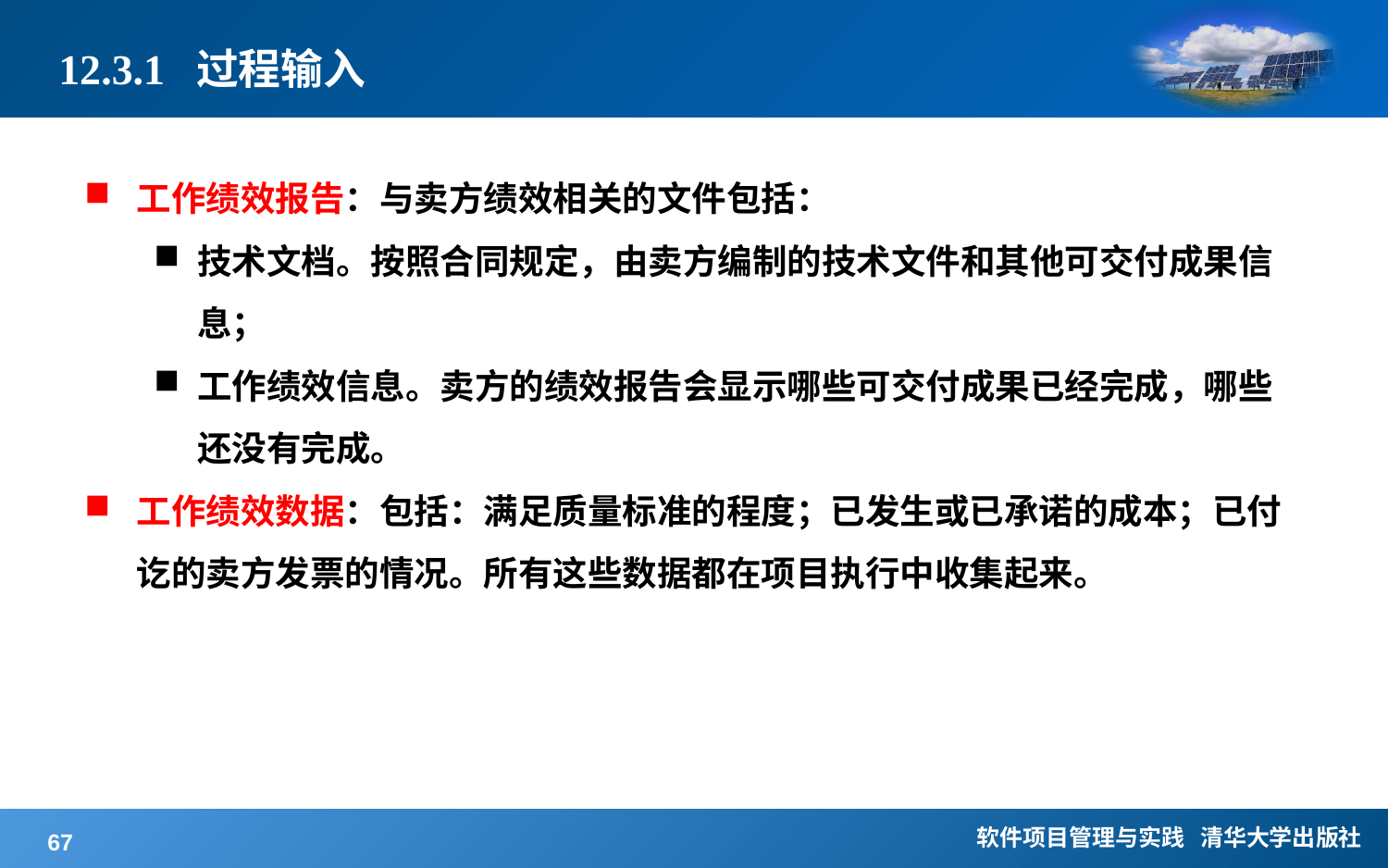

# 12.3.1  过程输入
工作绩效报告：与卖方绩效相关的文件包括：
技术文档。按照合同规定，由卖方编制的技术文件和其他可交付成果信息；
工作绩效信息。卖方的绩效报告会显示哪些可交付成果已经完成，哪些还没有完成。
工作绩效数据：包括：满足质量标准的程度；已发生或已承诺的成本；已付讫的卖方发票的情况。所有这些数据都在项目执行中收集起来。